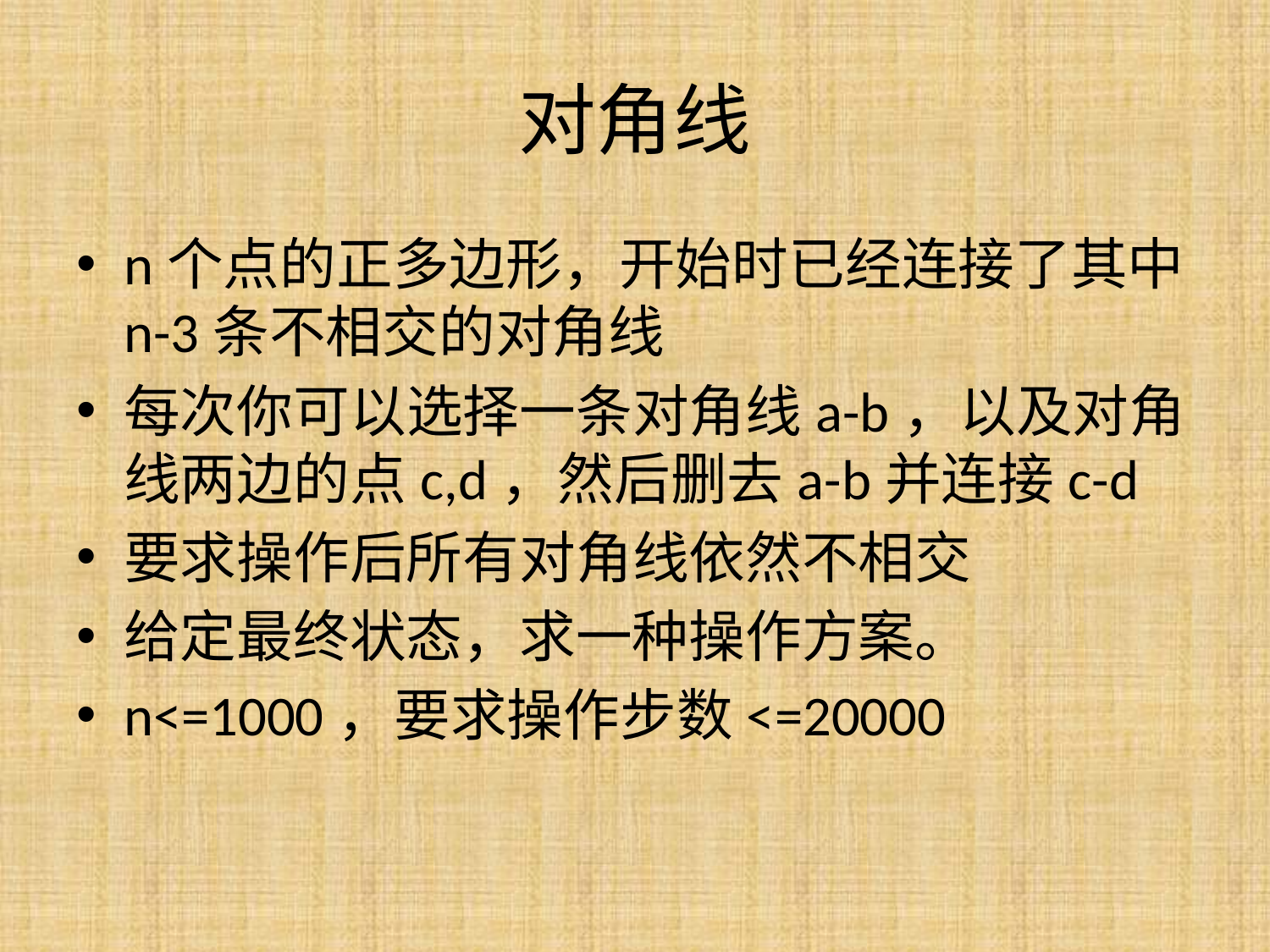

# 对角线
n个点的正多边形，开始时已经连接了其中n-3条不相交的对角线
每次你可以选择一条对角线a-b，以及对角线两边的点c,d，然后删去a-b并连接c-d
要求操作后所有对角线依然不相交
给定最终状态，求一种操作方案。
n<=1000，要求操作步数<=20000